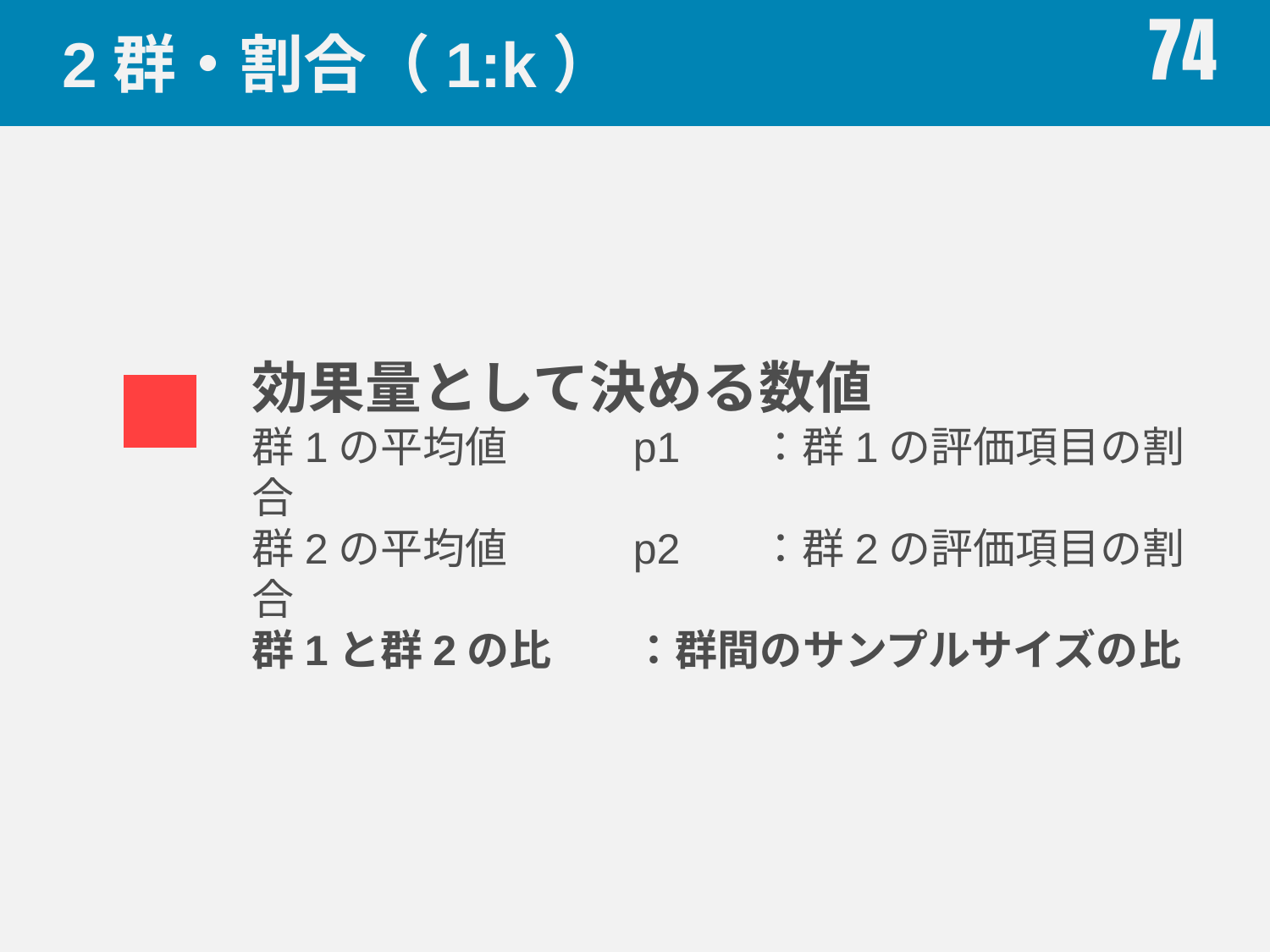

# 2群・割合（1:k）
 74
効果量として決める数値
群1の平均値	p1	：群1の評価項目の割合
群2の平均値	p2	：群2の評価項目の割合
群1と群2の比	：群間のサンプルサイズの比